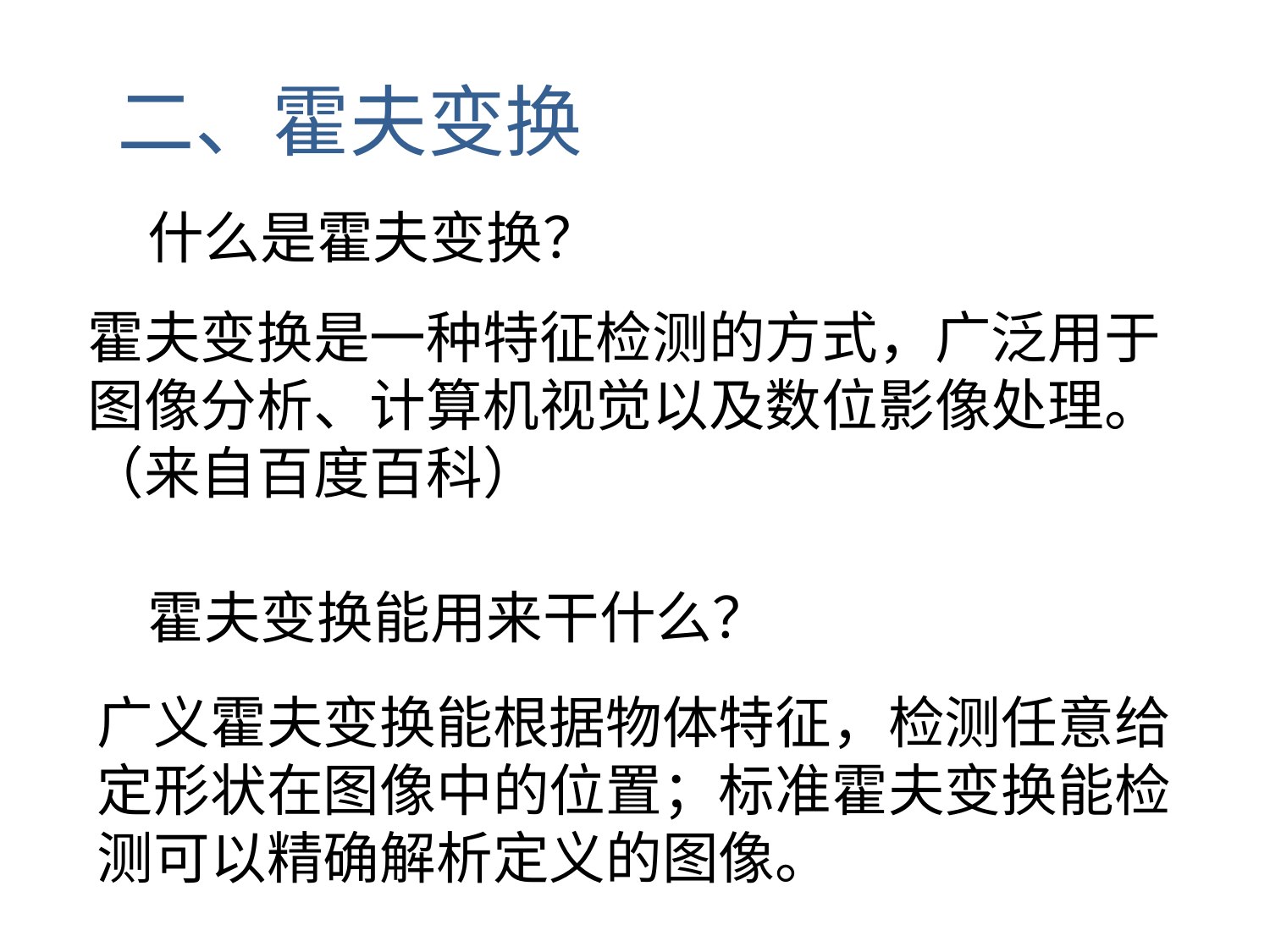

二、霍夫变换
什么是霍夫变换？
霍夫变换是一种特征检测的方式，广泛用于图像分析、计算机视觉以及数位影像处理。（来自百度百科）
霍夫变换能用来干什么？
广义霍夫变换能根据物体特征，检测任意给定形状在图像中的位置；标准霍夫变换能检测可以精确解析定义的图像。